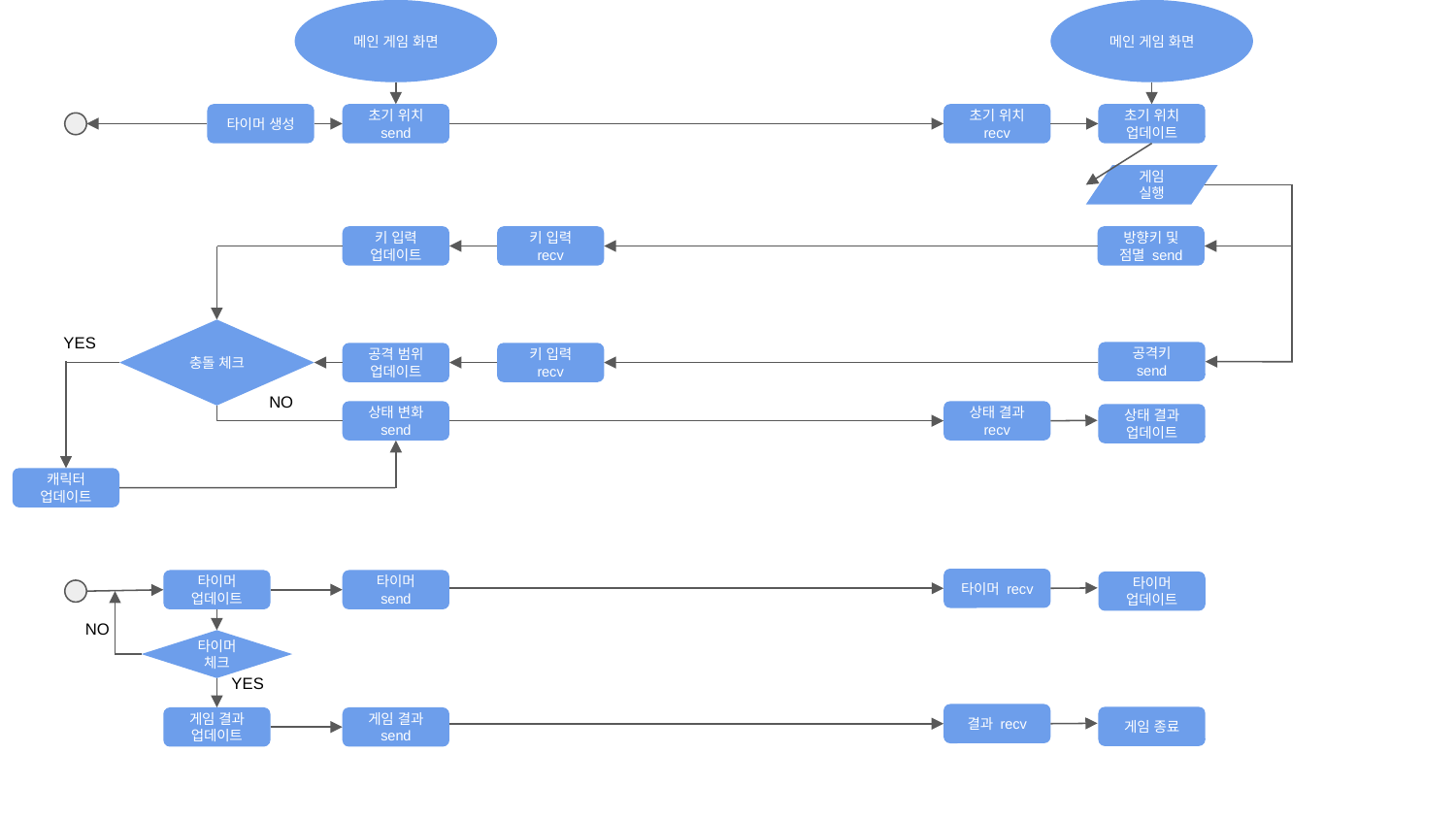

메인 게임 화면
메인 게임 화면
타이머 생성
초기 위치 send
초기 위치 recv
초기 위치 업데이트

게임 실행
키 입력 업데이트
키 입력 recv
방향키 및 점멸 send
충돌 체크
YES
공격키 send
공격 범위 업데이트
키 입력 recv
NO
상태 변화 send
상태 결과 recv
상태 결과 업데이트
캐릭터 업데이트
타이머 recv
타이머 업데이트
타이머 send
타이머 업데이트

NO
타이머 체크
YES
결과 recv
게임 종료
게임 결과 업데이트
게임 결과 send